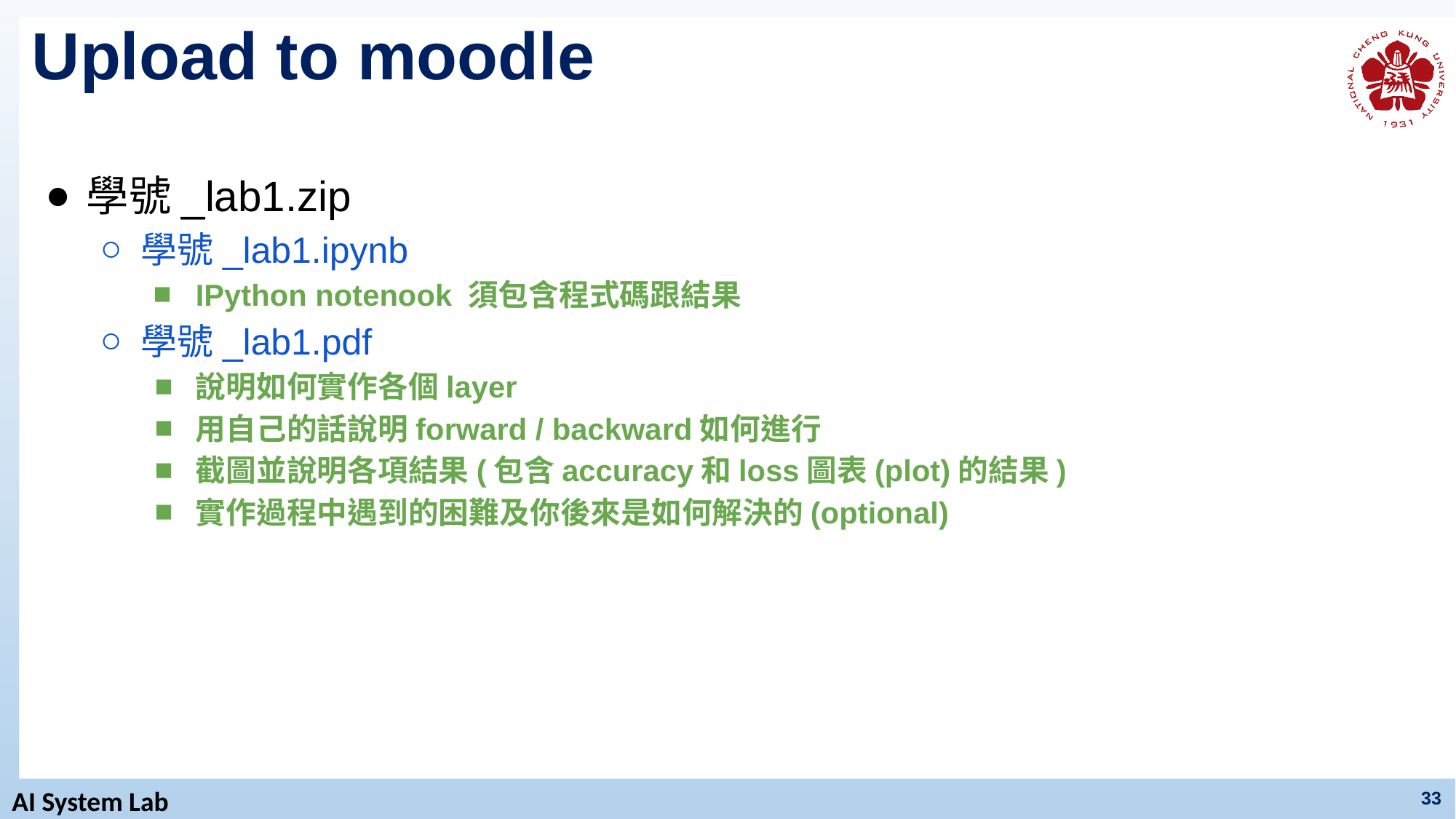

# Upload to moodle
學號_lab1.zip
學號_lab1.ipynb
IPython notenook 須包含程式碼跟結果
學號_lab1.pdf
說明如何實作各個layer
用自己的話說明forward / backward如何進行
截圖並說明各項結果(包含accuracy和loss圖表(plot)的結果)
實作過程中遇到的困難及你後來是如何解決的(optional)

33